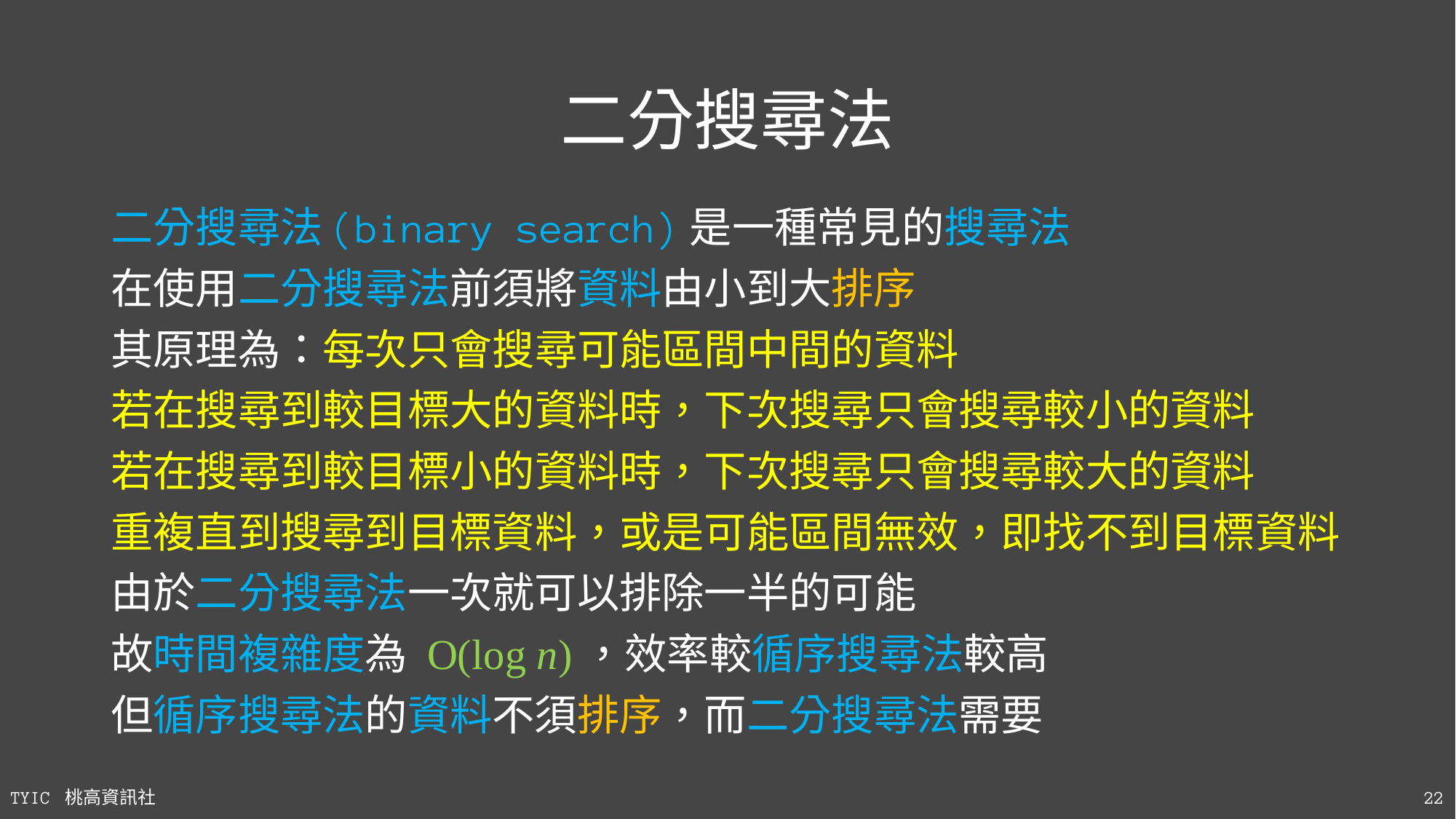

# 二分搜尋法
二分搜尋法(binary search)是一種常見的搜尋法
在使用二分搜尋法前須將資料由小到大排序
其原理為：每次只會搜尋可能區間中間的資料
若在搜尋到較目標大的資料時，下次搜尋只會搜尋較小的資料
若在搜尋到較目標小的資料時，下次搜尋只會搜尋較大的資料
重複直到搜尋到目標資料，或是可能區間無效，即找不到目標資料
由於二分搜尋法一次就可以排除一半的可能
故時間複雜度為 O(log n)，效率較循序搜尋法較高
但循序搜尋法的資料不須排序，而二分搜尋法需要